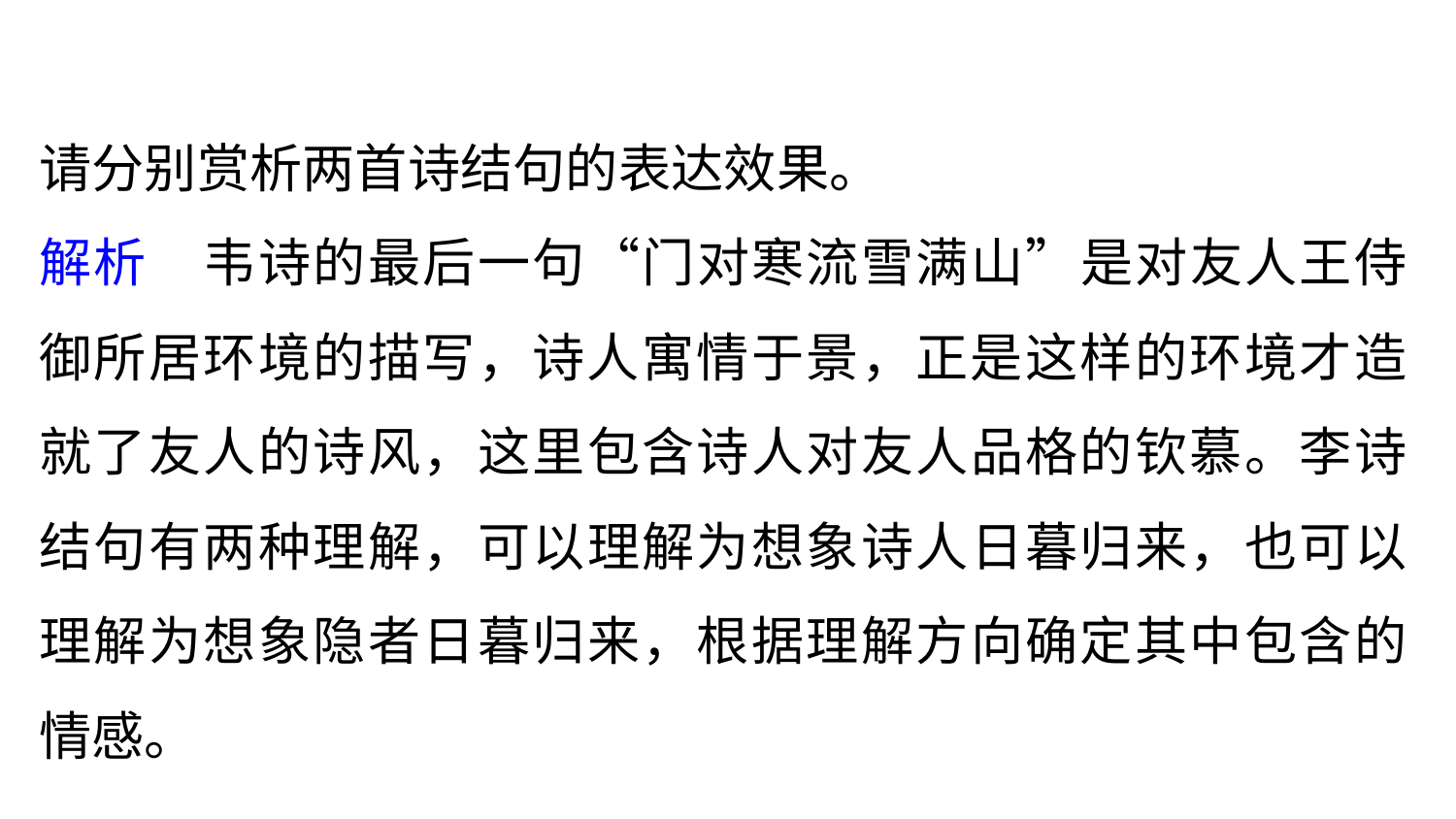

请分别赏析两首诗结句的表达效果。
解析　韦诗的最后一句“门对寒流雪满山”是对友人王侍御所居环境的描写，诗人寓情于景，正是这样的环境才造就了友人的诗风，这里包含诗人对友人品格的钦慕。李诗结句有两种理解，可以理解为想象诗人日暮归来，也可以理解为想象隐者日暮归来，根据理解方向确定其中包含的情感。